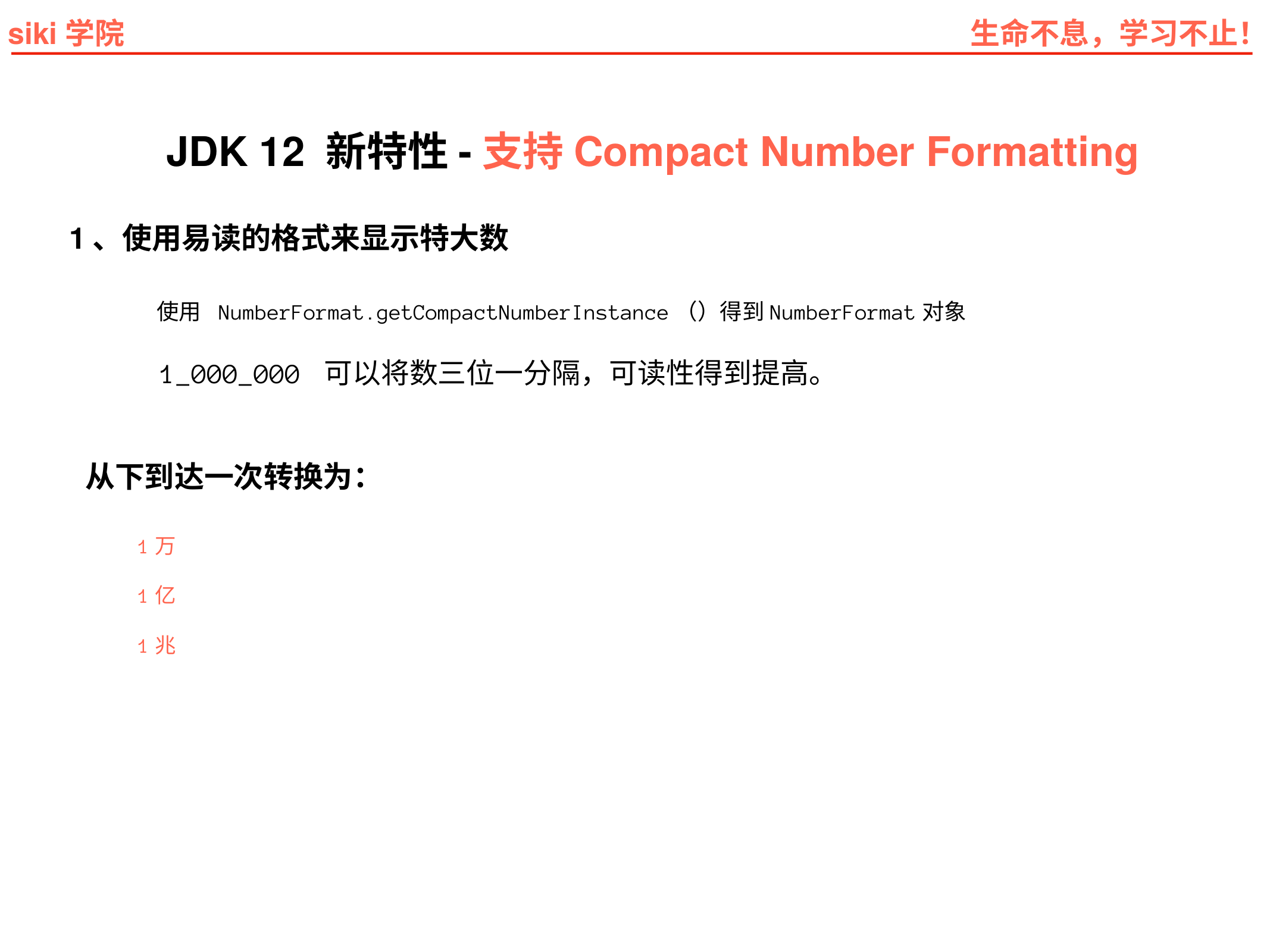

JDK 12 新特性-支持Compact Number Formatting

1、使用易读的格式来显示特大数
使用 NumberFormat.getCompactNumberInstance（）得到NumberFormat对象
1_000_000 可以将数三位一分隔，可读性得到提高。
从下到达一次转换为：
1万
1亿
1兆